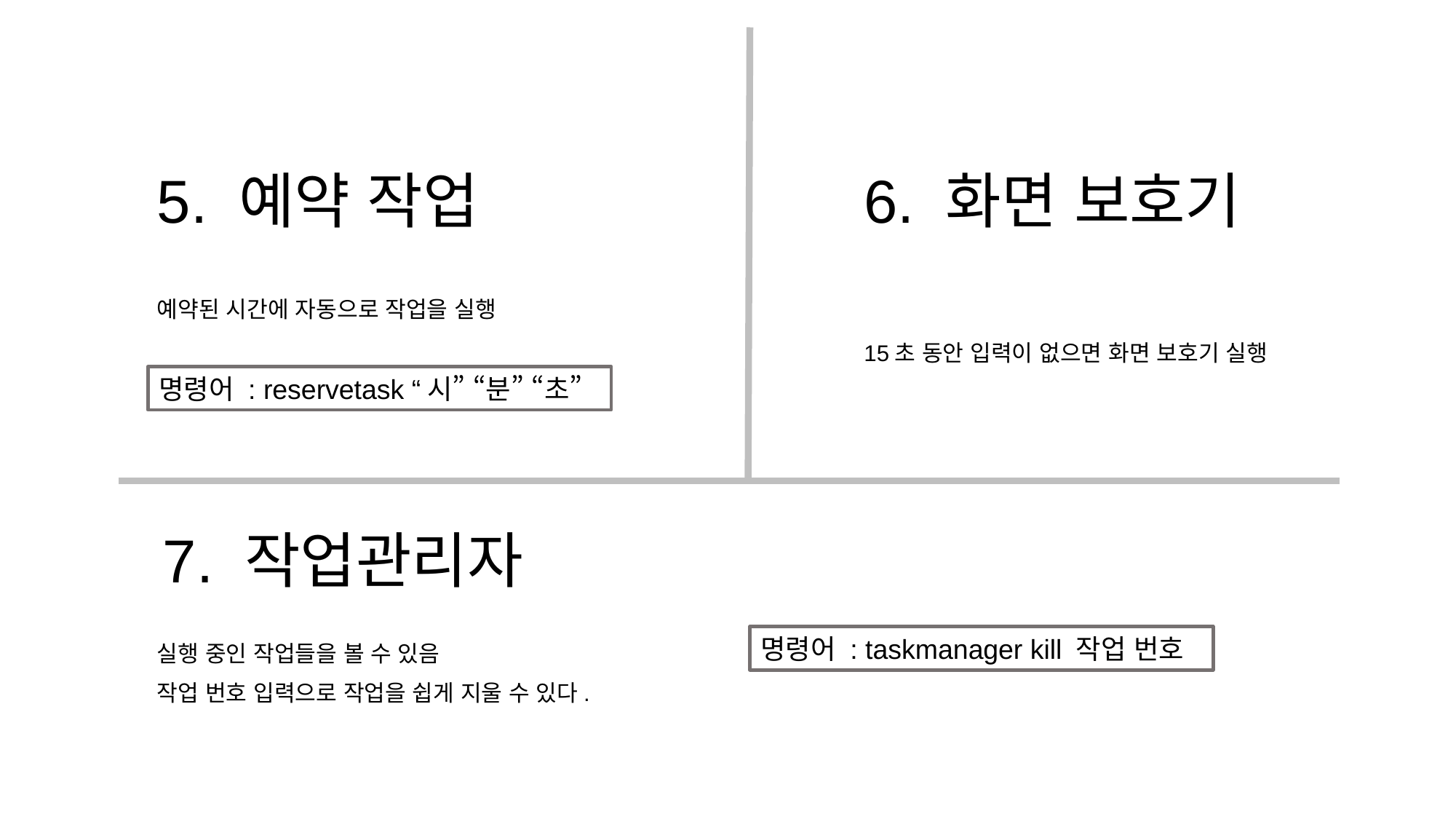

# 5. 예약 작업
6. 화면 보호기
예약된 시간에 자동으로 작업을 실행

15초 동안 입력이 없으면 화면 보호기 실행
명령어 : reservetask “시” “분” “초”
7. 작업관리자
명령어 : taskmanager kill 작업 번호
실행 중인 작업들을 볼 수 있음
작업 번호 입력으로 작업을 쉽게 지울 수 있다.